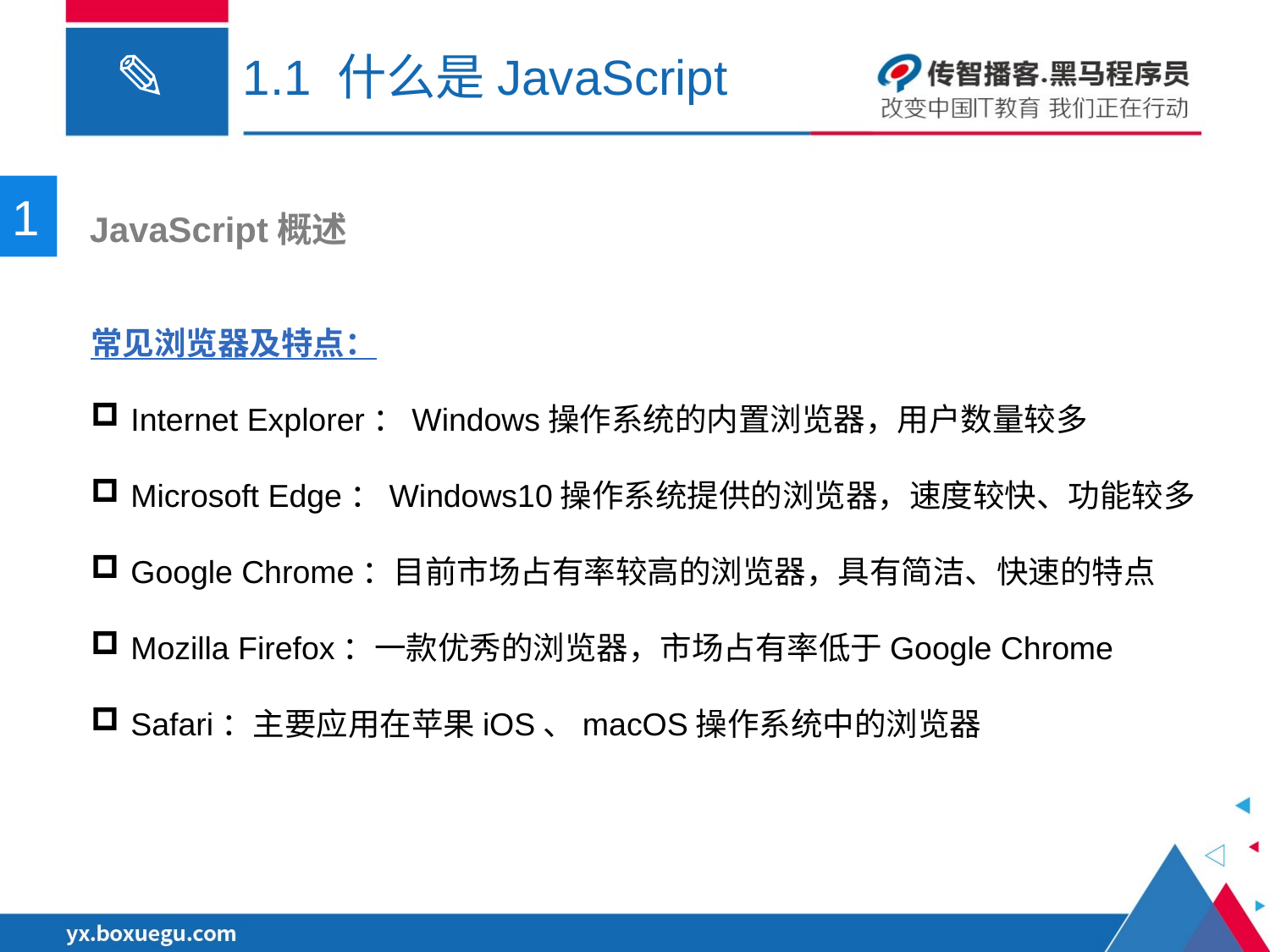

# 1.1 什么是JavaScript

1
  JavaScript概述
常见浏览器及特点：
Internet Explorer：Windows操作系统的内置浏览器，用户数量较多
Microsoft Edge：Windows10操作系统提供的浏览器，速度较快、功能较多
Google Chrome：目前市场占有率较高的浏览器，具有简洁、快速的特点
Mozilla Firefox：一款优秀的浏览器，市场占有率低于Google Chrome
Safari：主要应用在苹果iOS、macOS操作系统中的浏览器